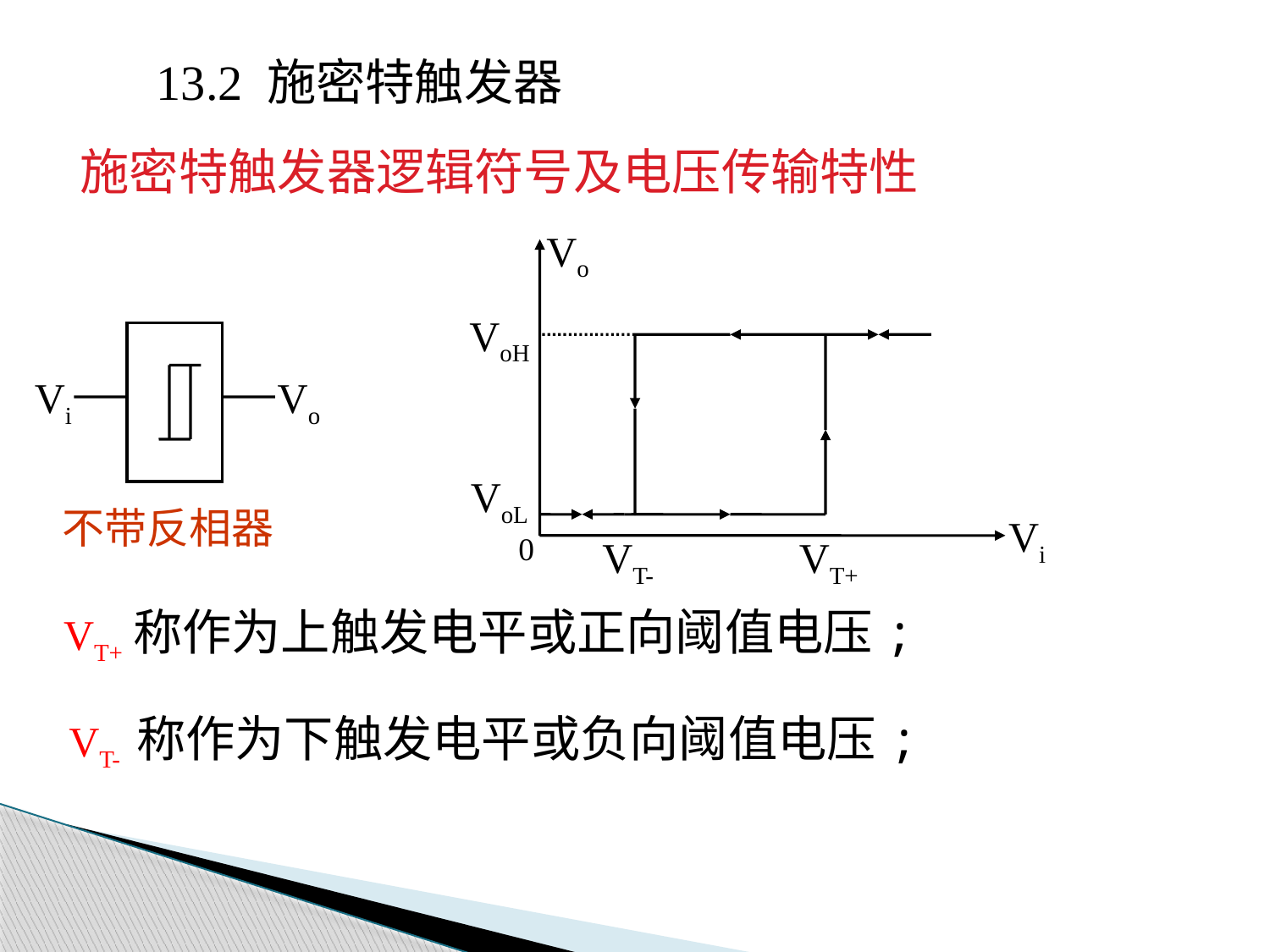

13.2 施密特触发器
施密特触发器逻辑符号及电压传输特性
Vo

VoH

VoL
Vi

0
VT-
VT+

Vi

Vo

不带反相器
VT+称作为上触发电平或正向阈值电压;
VT- 称作为下触发电平或负向阈值电压;